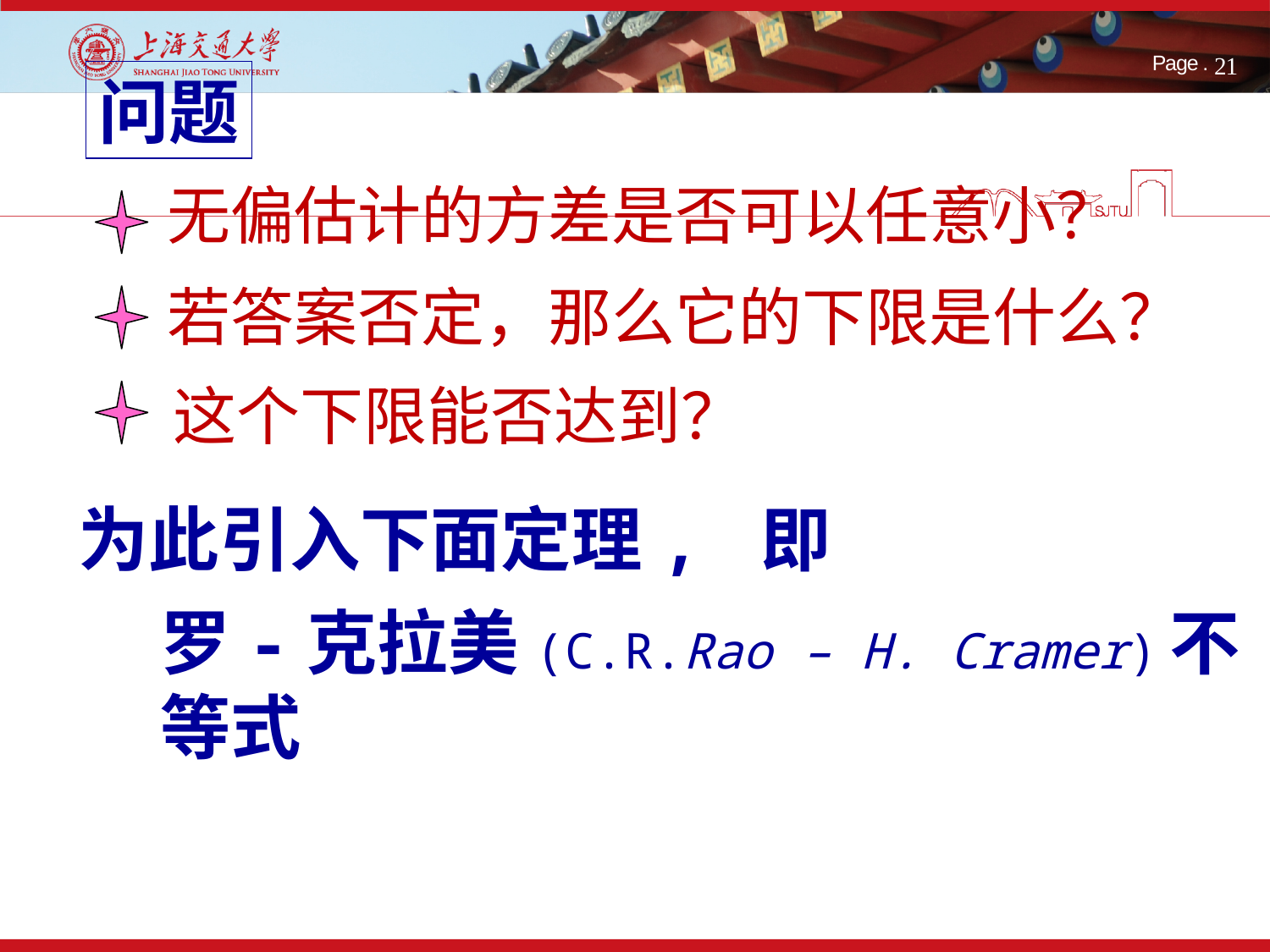

21
问题
无偏估计的方差是否可以任意小？

若答案否定，那么它的下限是什么？

这个下限能否达到？

为此引入下面定理, 即
罗-克拉美(C.R.Rao – H. Cramer)不等式